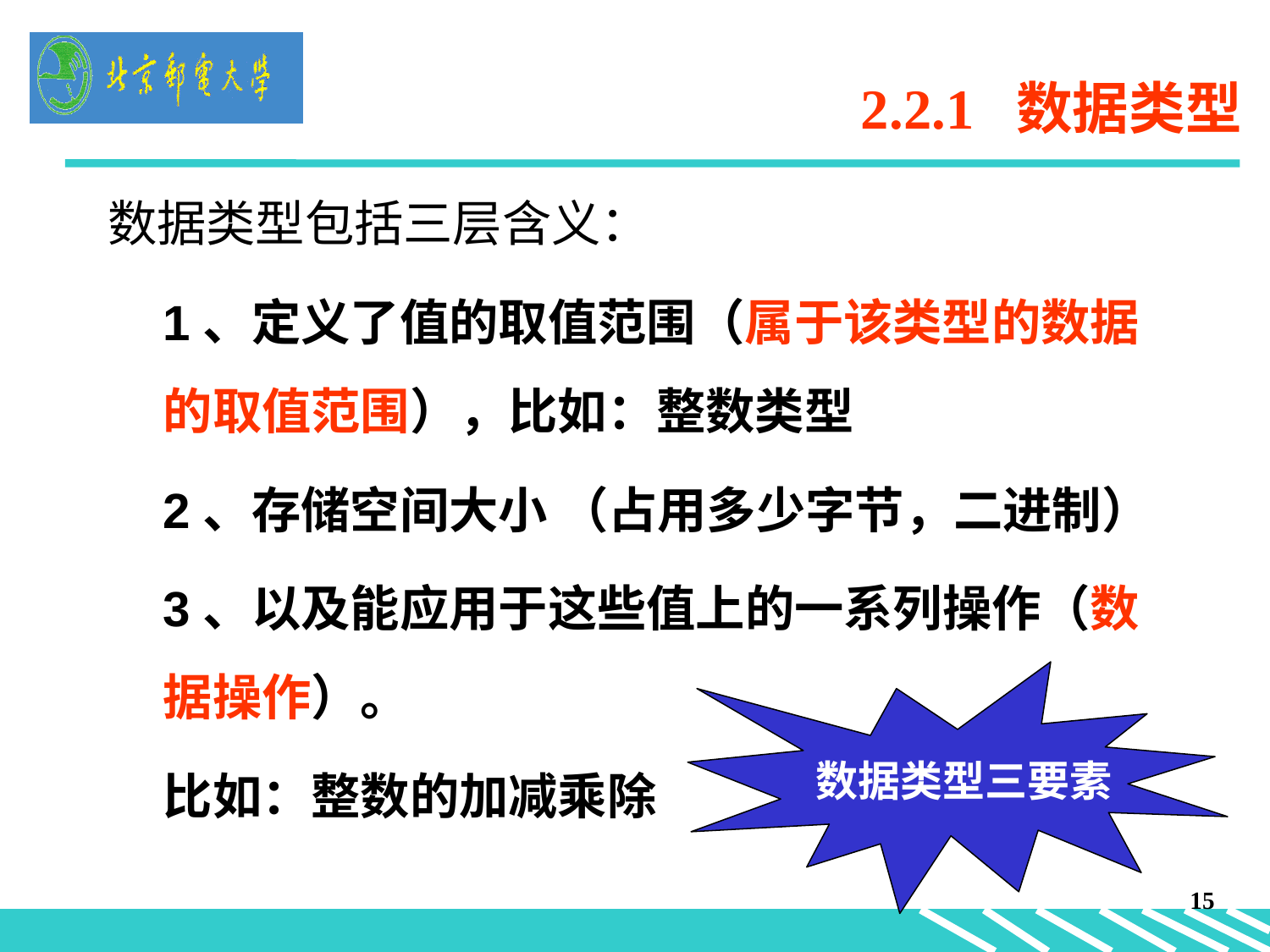

# 2.2.1  数据类型
数据类型包括三层含义：
1、定义了值的取值范围（属于该类型的数据的取值范围），比如：整数类型
2、存储空间大小 （占用多少字节，二进制）
3、以及能应用于这些值上的一系列操作（数据操作）。
比如：整数的加减乘除

数据类型三要素
15